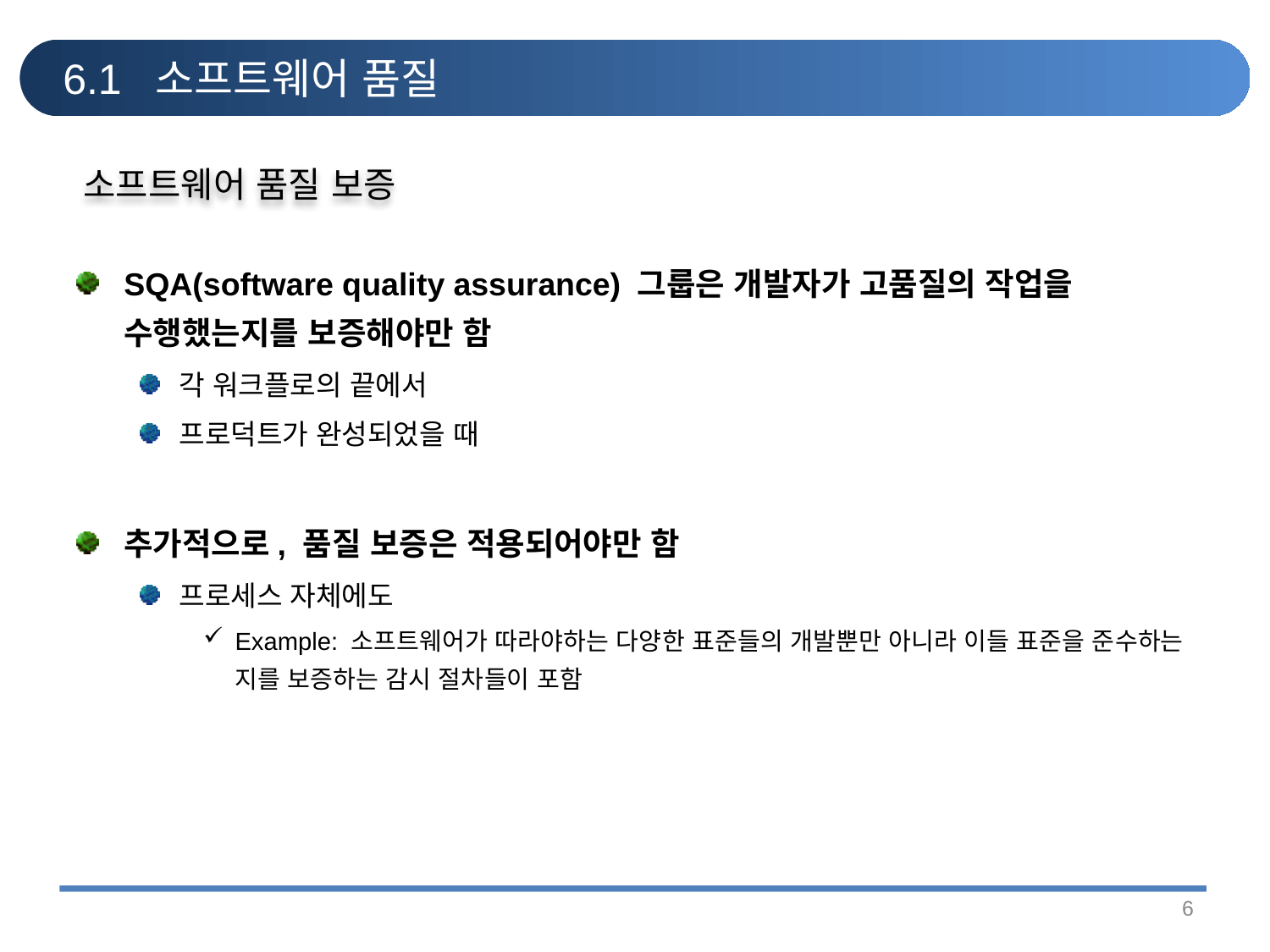

# 6.1  소프트웨어 품질
소프트웨어 품질 보증
SQA(software quality assurance) 그룹은 개발자가 고품질의 작업을 수행했는지를 보증해야만 함
각 워크플로의 끝에서
프로덕트가 완성되었을 때

추가적으로, 품질 보증은 적용되어야만 함
프로세스 자체에도
Example: 소프트웨어가 따라야하는 다양한 표준들의 개발뿐만 아니라 이들 표준을 준수하는 지를 보증하는 감시 절차들이 포함
6